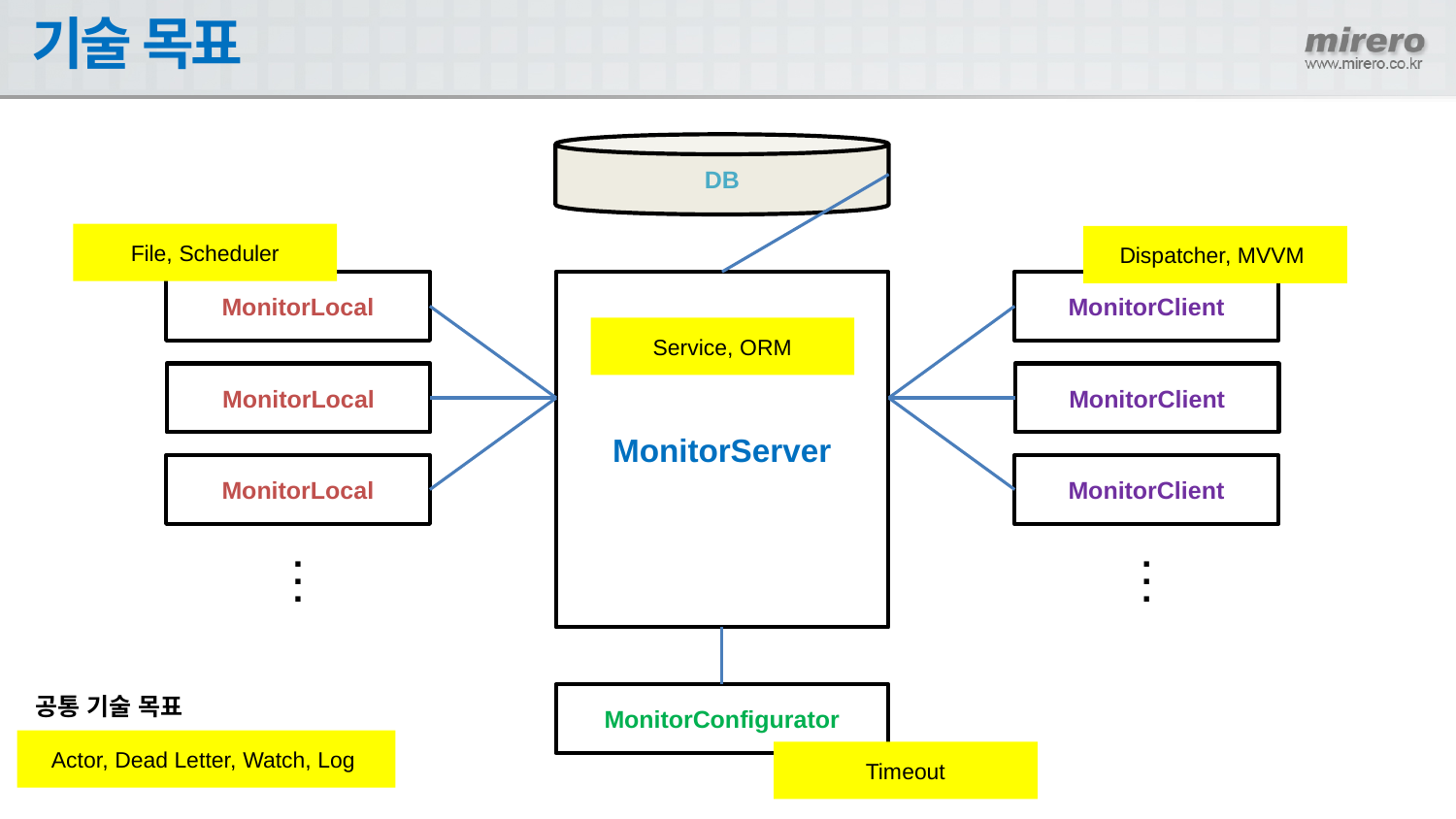

# 기술 목표
DB
File, Scheduler
Dispatcher, MVVM
MonitorLocal
MonitorServer
MonitorClient
Service, ORM
MonitorLocal
MonitorClient

MonitorLocal
MonitorClient
.
.
.
.
.
.
공통 기술 목표
MonitorConfigurator
Actor, Dead Letter, Watch, Log
Timeout